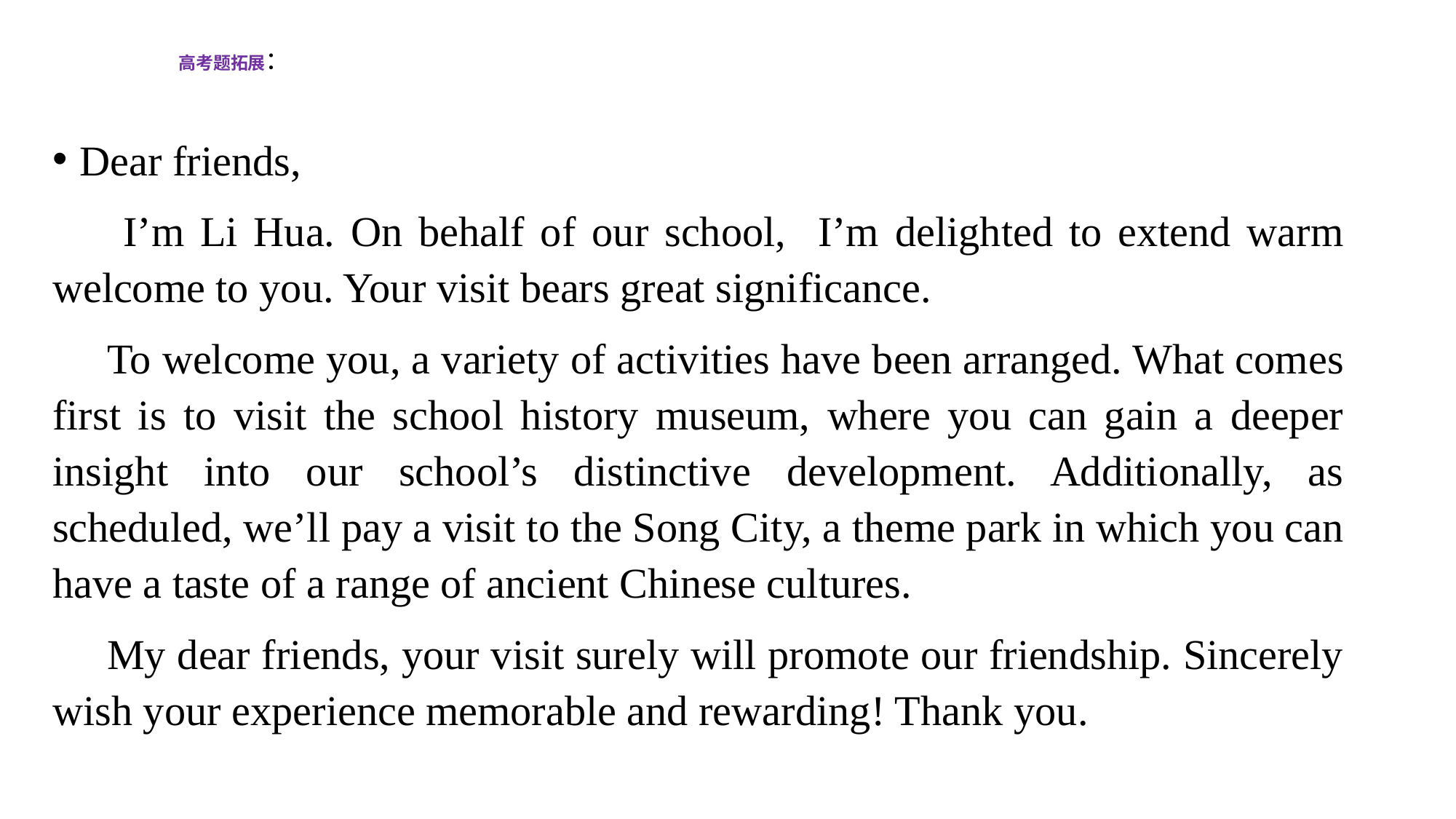

# 高考题拓展：
Dear friends,
 I’m Li Hua. On behalf of our school,  I’m delighted to extend warm welcome to you. Your visit bears great significance.
To welcome you, a variety of activities have been arranged. What comes first is to visit the school history museum, where you can gain a deeper insight into our school’s distinctive development. Additionally, as scheduled, we’ll pay a visit to the Song City, a theme park in which you can have a taste of a range of ancient Chinese cultures.
My dear friends, your visit surely will promote our friendship. Sincerely wish your experience memorable and rewarding! Thank you.